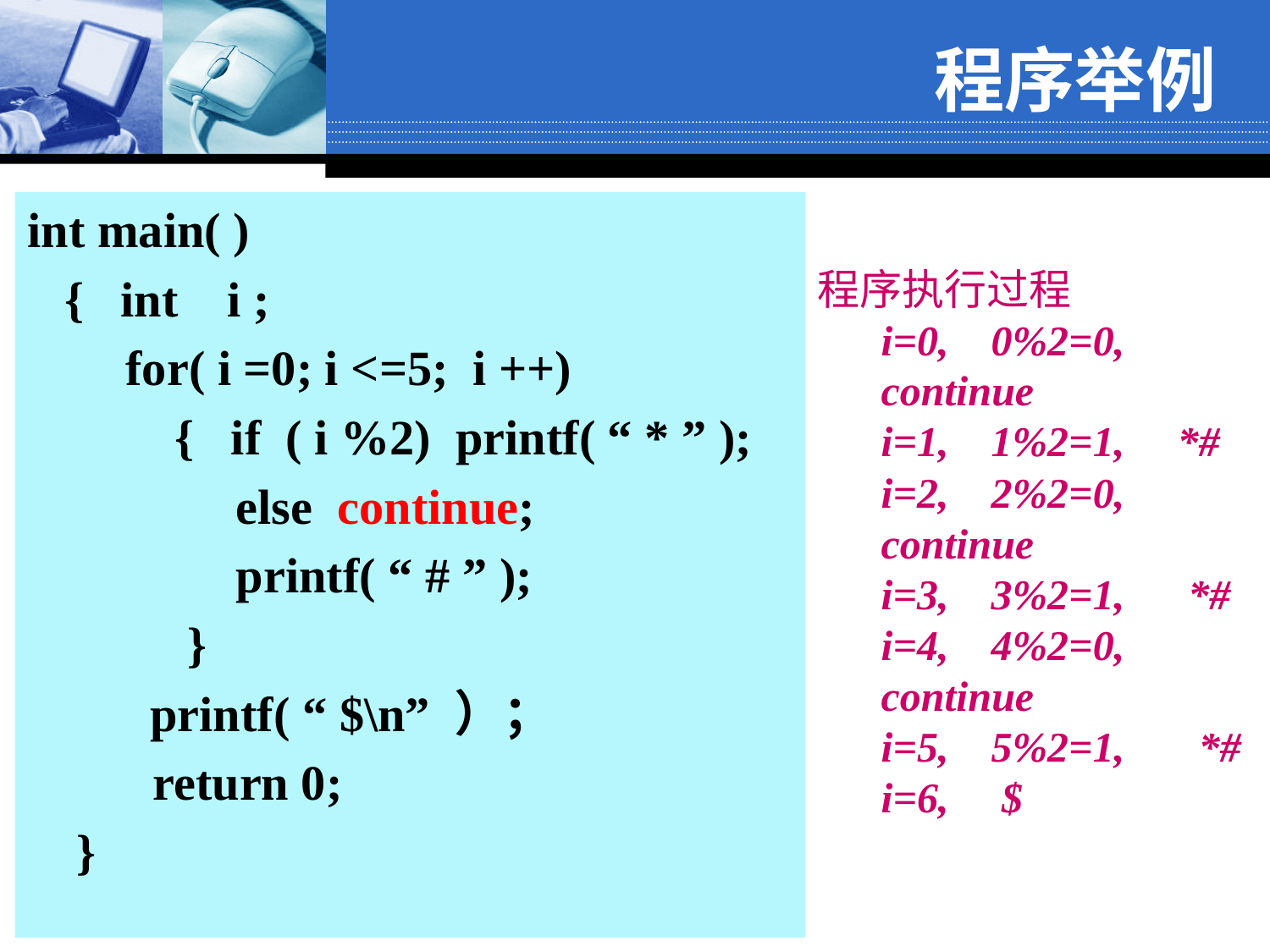

程序举例
int main( )
   {   int    i ;
        for( i =0; i <=5;  i ++)
            {   if  ( i %2)  printf( “ * ” );
                 else  continue;
                 printf( “ # ” );
             }
          printf( “ $\n” ）；
	       return 0;
    }
程序执行过程
i=0,    0%2=0,             continue
i=1,    1%2=1,     *#
i=2,    2%2=0,     continue
i=3,    3%2=1,      *#
i=4,    4%2=0,      continue
i=5,    5%2=1,       *#
i=6,     $